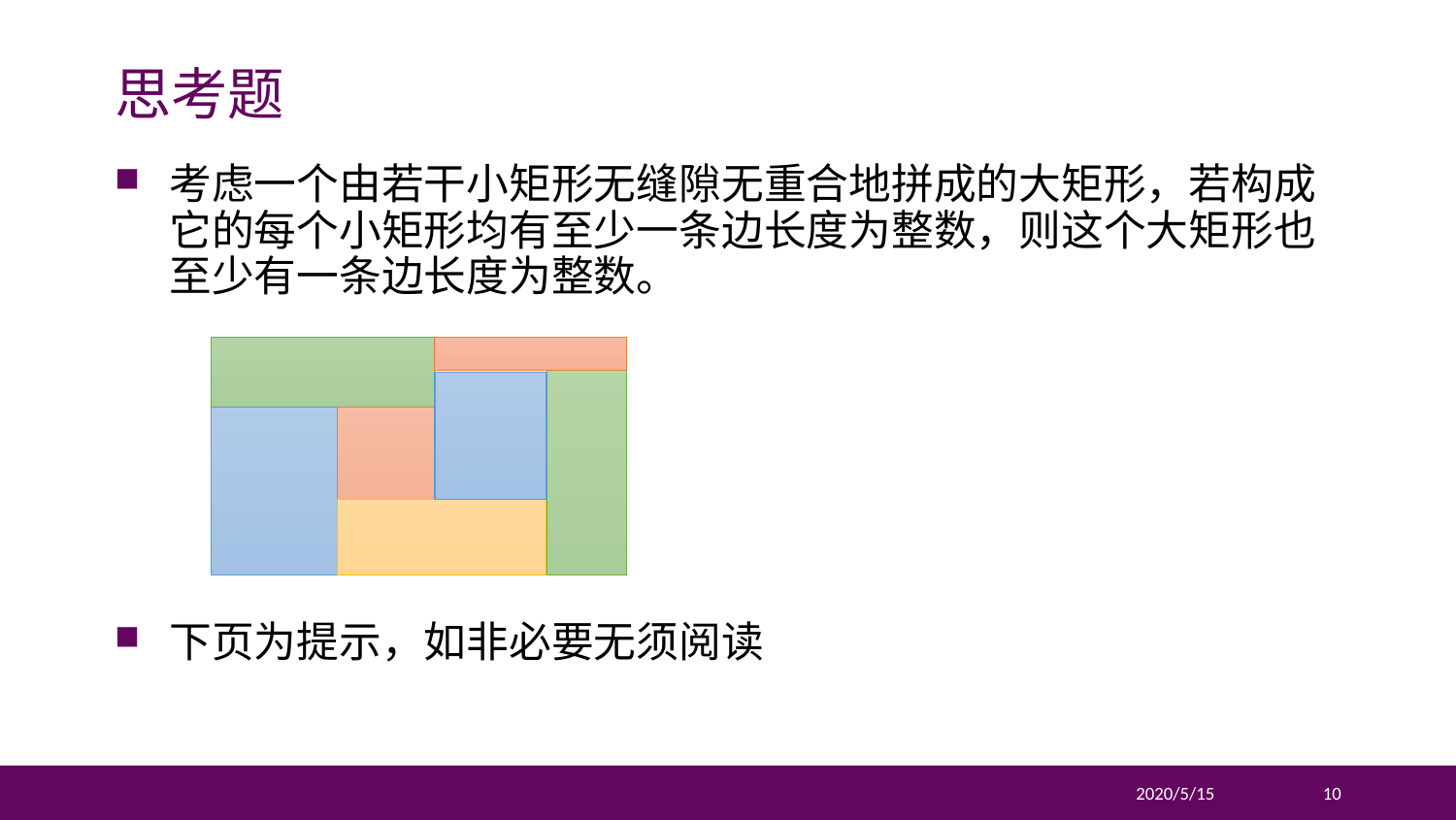

# 思考题
考虑一个由若干小矩形无缝隙无重合地拼成的大矩形，若构成它的每个小矩形均有至少一条边长度为整数，则这个大矩形也至少有一条边长度为整数。

下页为提示，如非必要无须阅读

2020/5/15
10